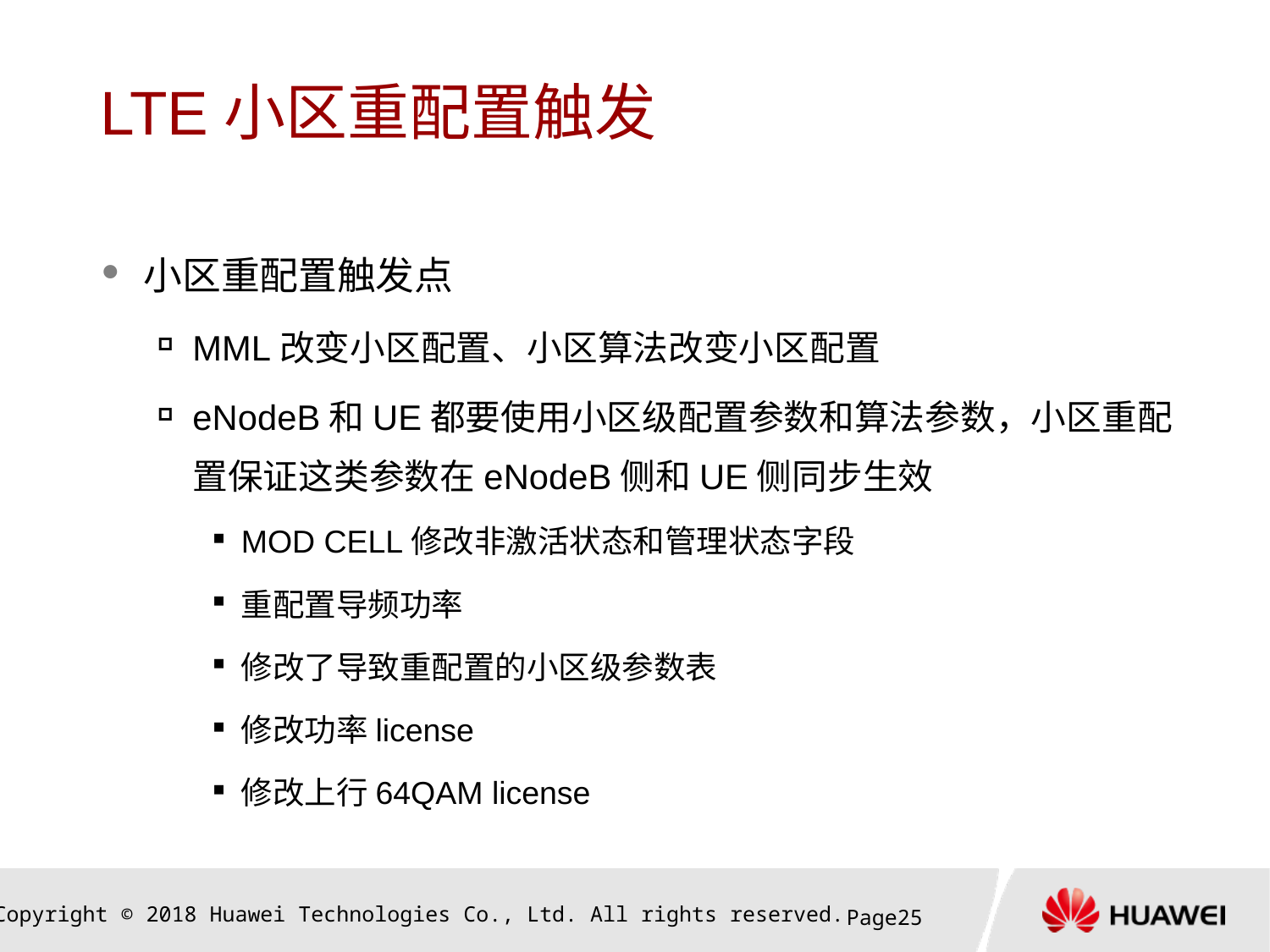

# LTE小区重配置触发
小区重配置触发点
MML改变小区配置、小区算法改变小区配置
eNodeB和UE都要使用小区级配置参数和算法参数，小区重配置保证这类参数在eNodeB侧和UE侧同步生效
MOD CELL修改非激活状态和管理状态字段
重配置导频功率
修改了导致重配置的小区级参数表
修改功率license
修改上行64QAM license
Page25